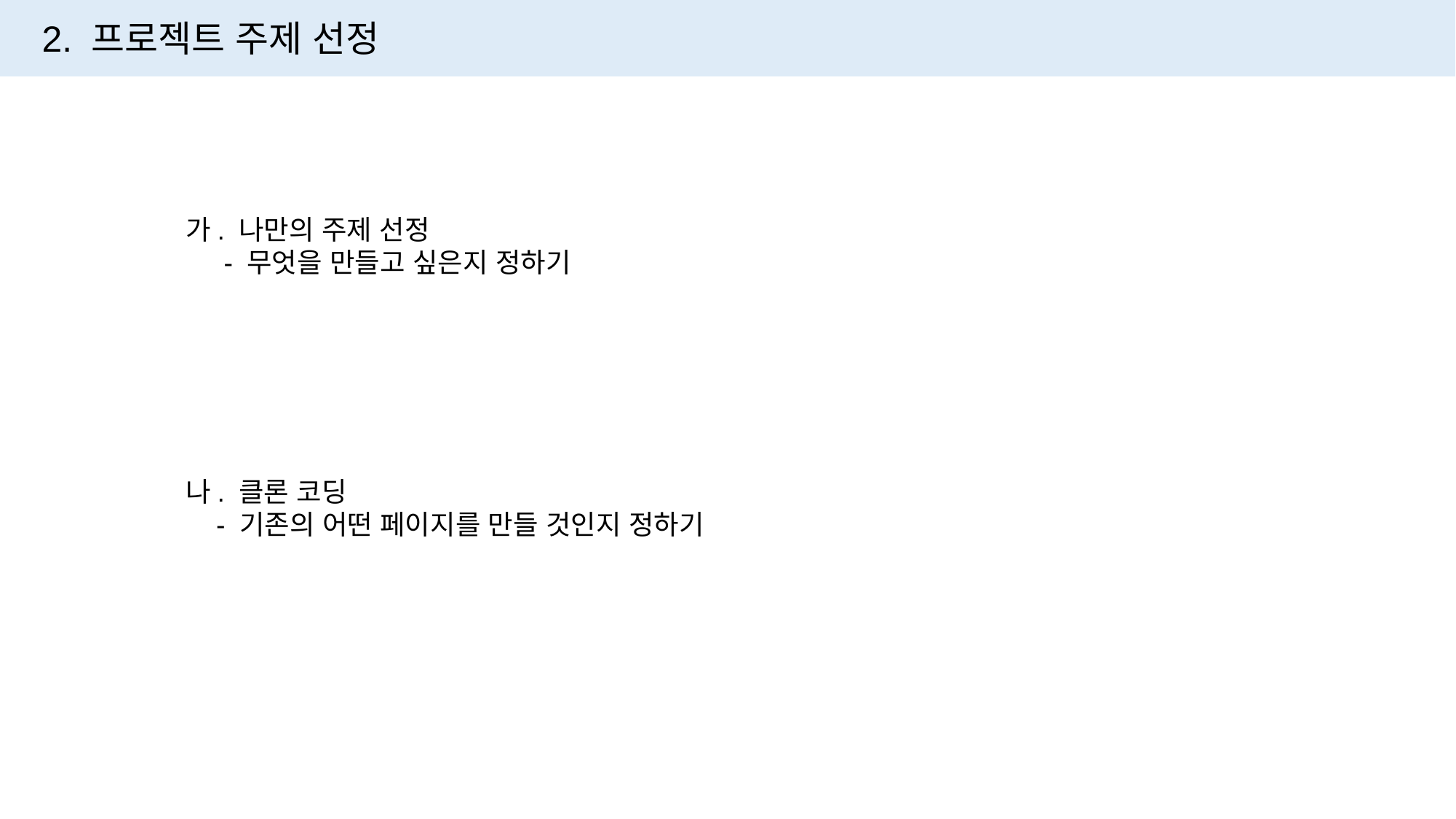

2. 프로젝트 주제 선정
가. 나만의 주제 선정
     - 무엇을 만들고 싶은지 정하기

나. 클론 코딩
    - 기존의 어떤 페이지를 만들 것인지 정하기